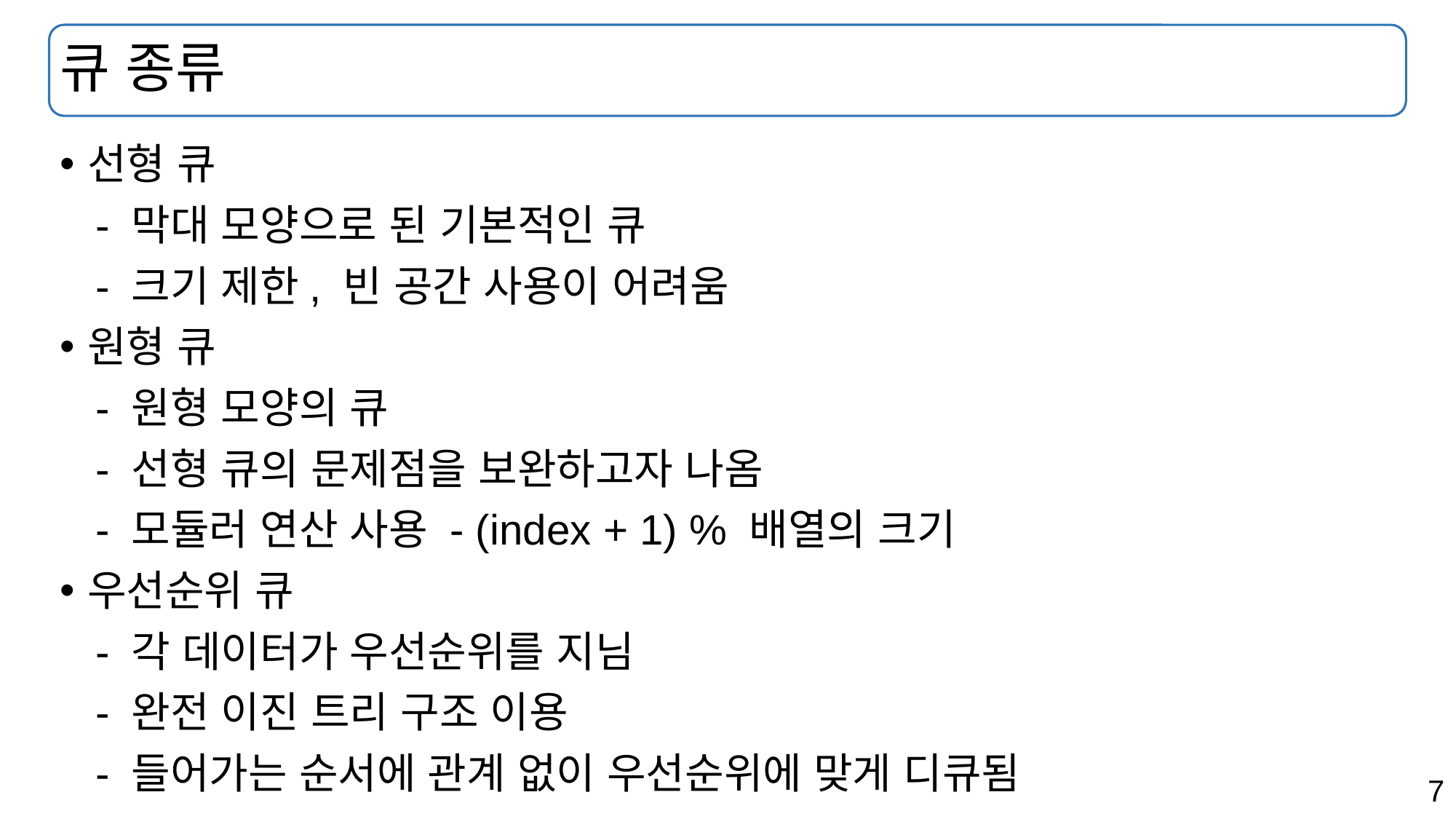

# 큐 종류
선형 큐
   - 막대 모양으로 된 기본적인 큐
   - 크기 제한, 빈 공간 사용이 어려움
원형 큐
   - 원형 모양의 큐
   - 선형 큐의 문제점을 보완하고자 나옴
   - 모듈러 연산 사용 - (index + 1) % 배열의 크기
우선순위 큐
   - 각 데이터가 우선순위를 지님
   - 완전 이진 트리 구조 이용
   - 들어가는 순서에 관계 없이 우선순위에 맞게 디큐됨